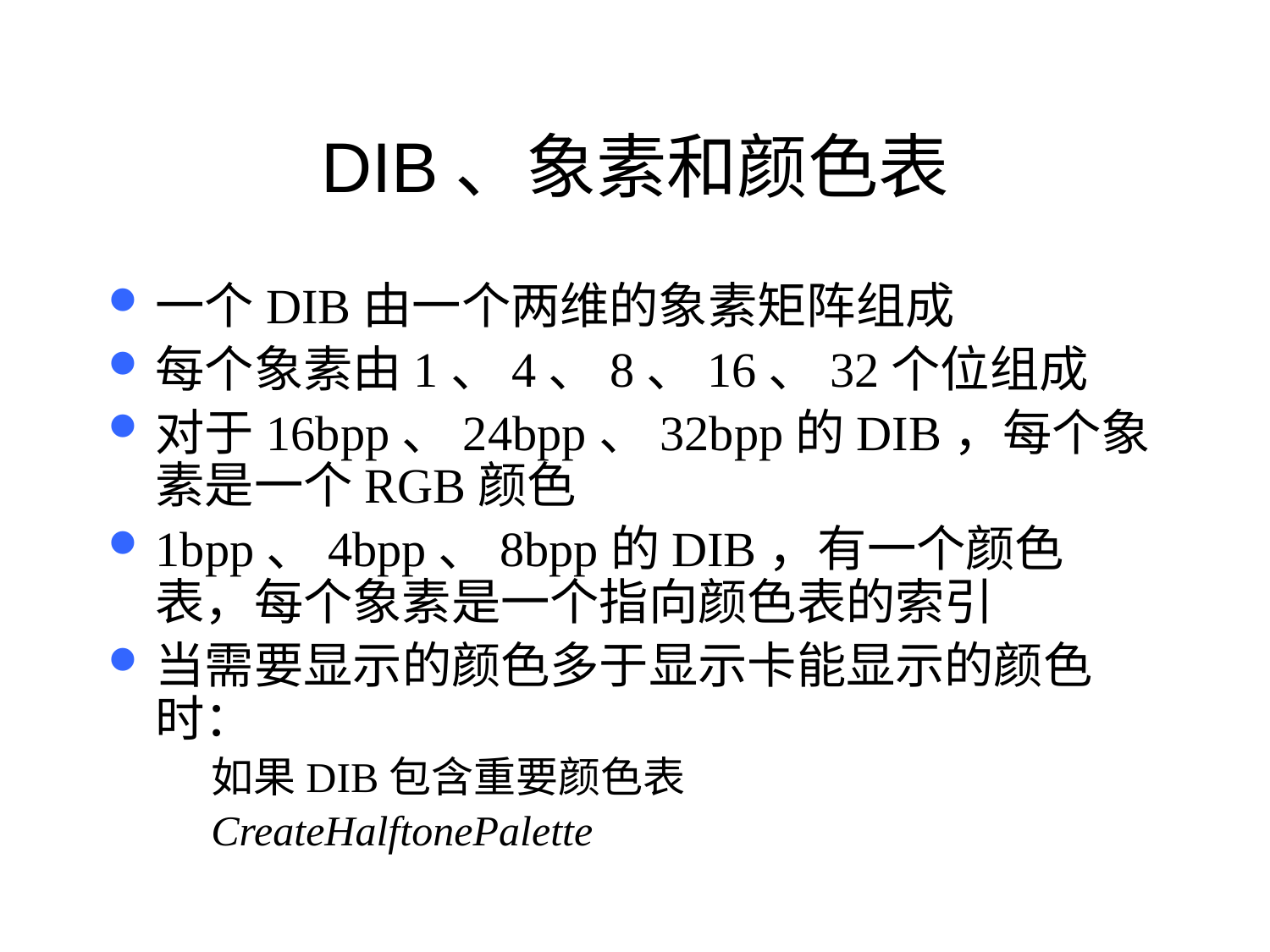

# DIB、象素和颜色表
一个DIB由一个两维的象素矩阵组成
每个象素由1、4、8、16、32个位组成
对于16bpp、24bpp、32bpp的DIB，每个象素是一个RGB颜色
1bpp、4bpp、8bpp的DIB，有一个颜色表，每个象素是一个指向颜色表的索引
当需要显示的颜色多于显示卡能显示的颜色时：
如果DIB包含重要颜色表
CreateHalftonePalette
86